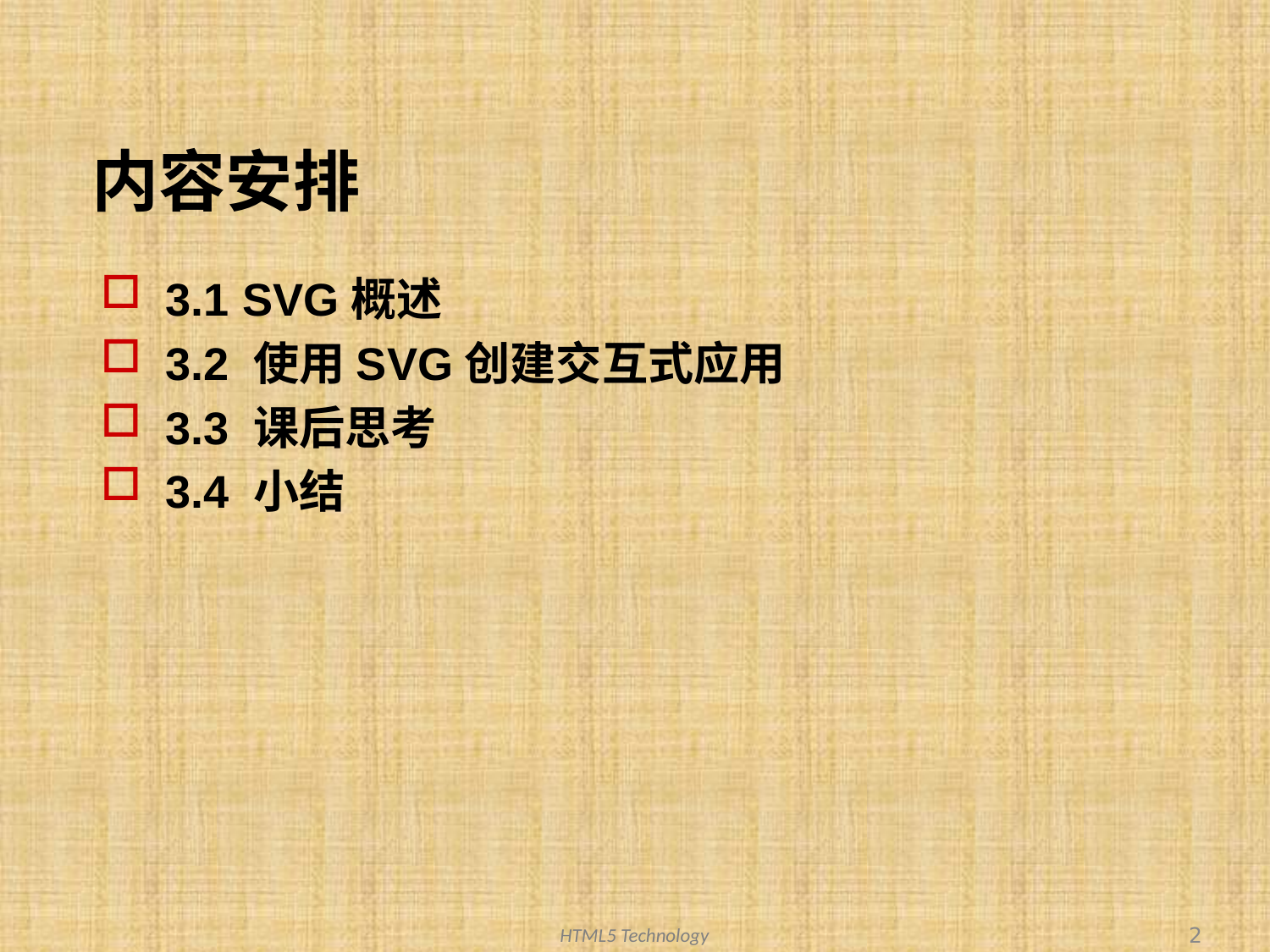

# 内容安排
3.1 SVG概述
3.2 使用SVG创建交互式应用
3.3 课后思考
3.4 小结
2
HTML5 Technology